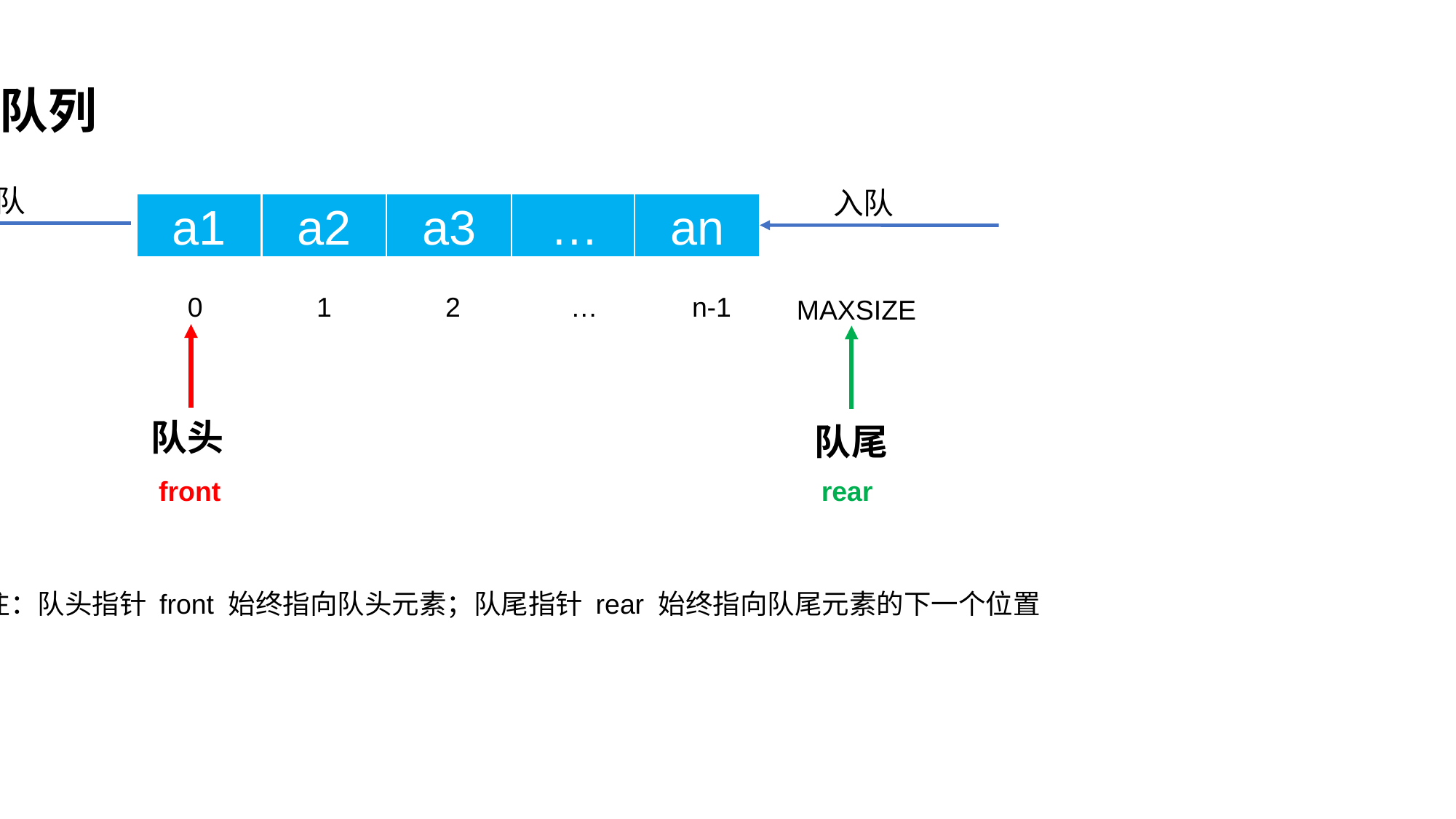

顺序队列
出队
入队
a1
a2
a3
…
an
0
1
2
…
n-1
MAXSIZE
队头
队尾
front
rear
注：队头指针 front 始终指向队头元素；队尾指针 rear 始终指向队尾元素的下一个位置